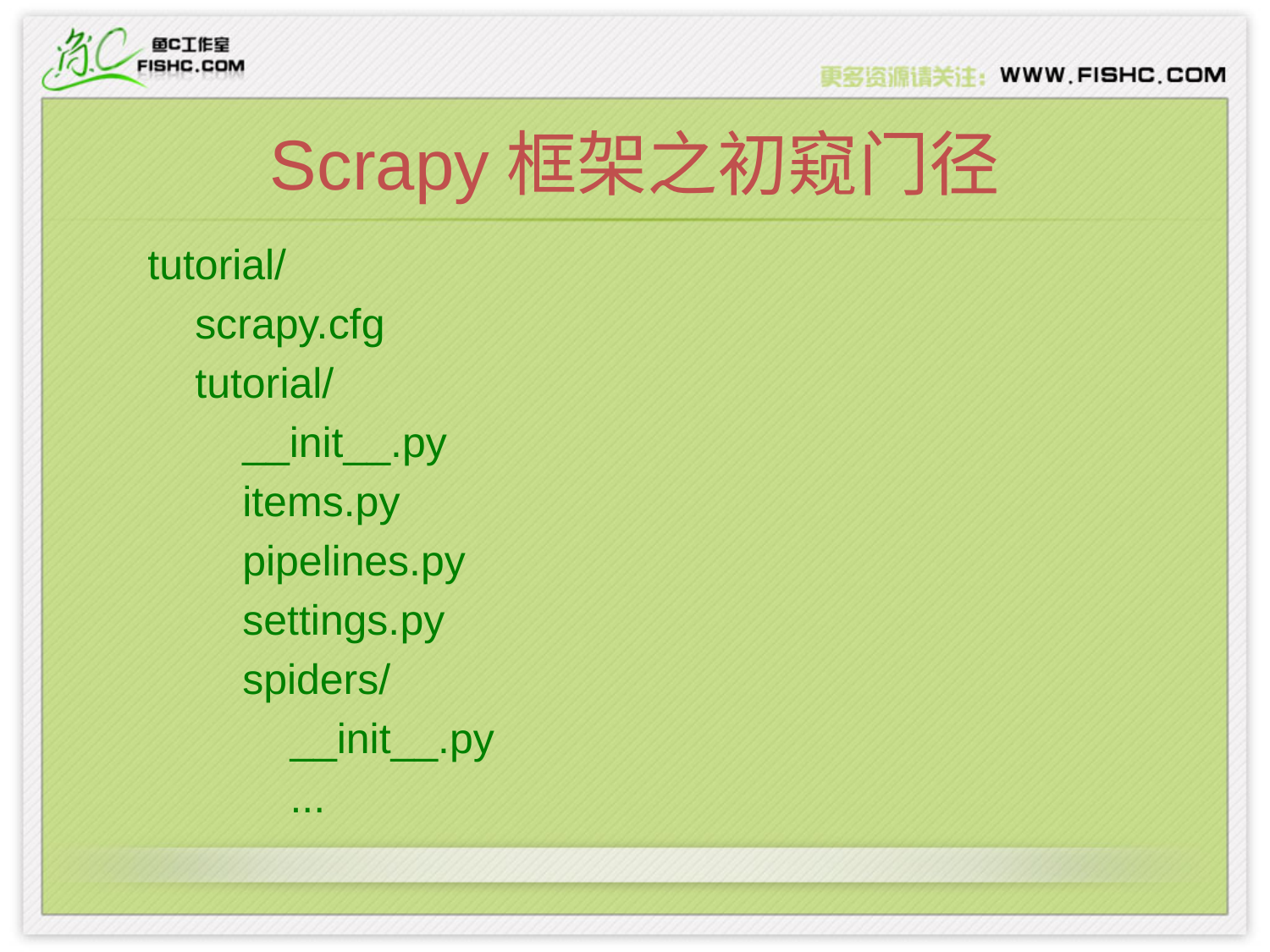

# Scrapy框架之初窥门径
tutorial/
    scrapy.cfg
    tutorial/
        __init__.py
        items.py
        pipelines.py
        settings.py
        spiders/
            __init__.py
            ...